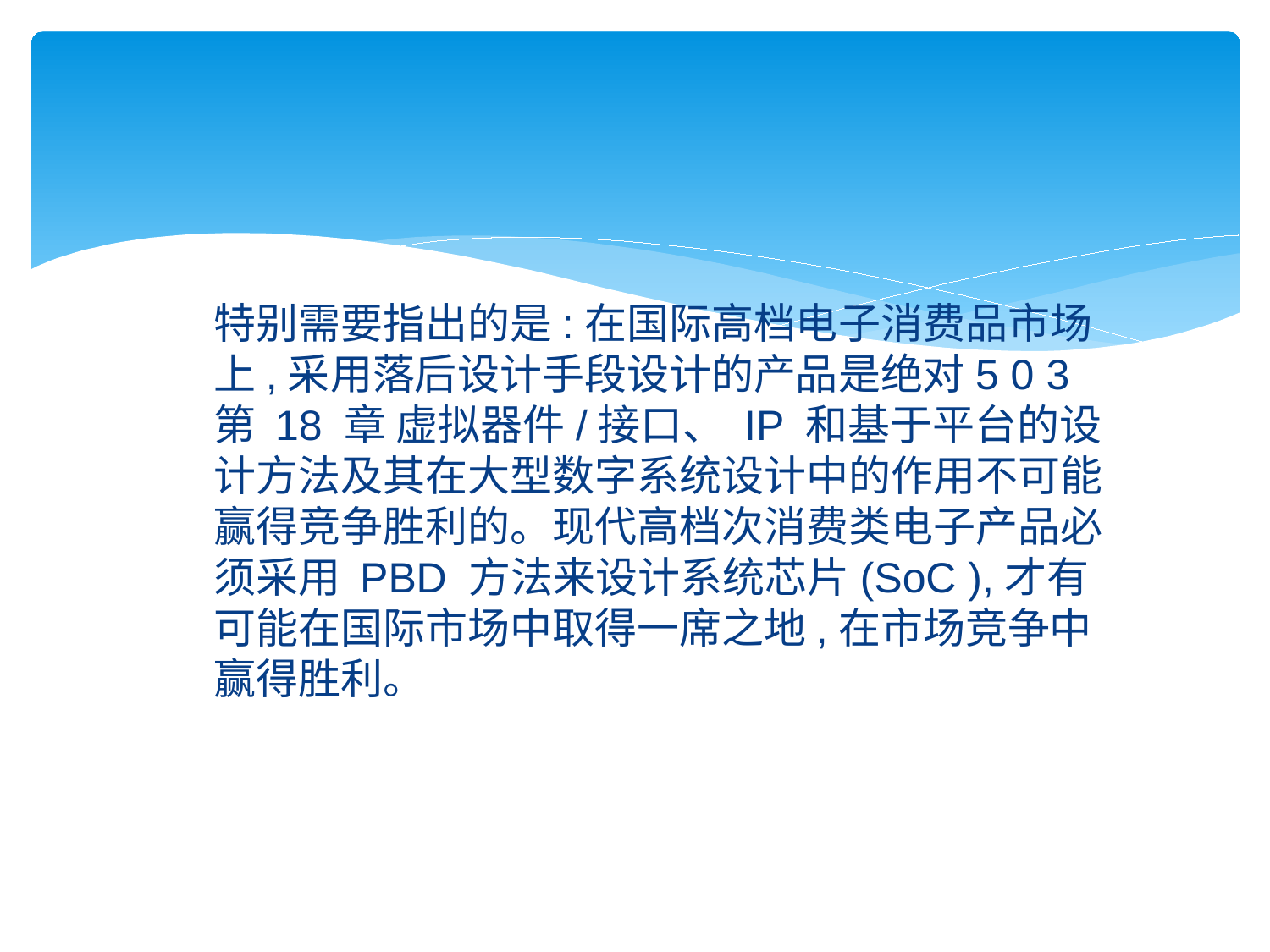

#

特别需要指出的是:在国际高档电子消费品市场上,采用落后设计手段设计的产品是绝对5 0 3第 18 章 虚拟器件/接口、 IP 和基于平台的设计方法及其在大型数字系统设计中的作用不可能赢得竞争胜利的。现代高档次消费类电子产品必须采用 PBD 方法来设计系统芯片(SoC ),才有可能在国际市场中取得一席之地,在市场竞争中赢得胜利。